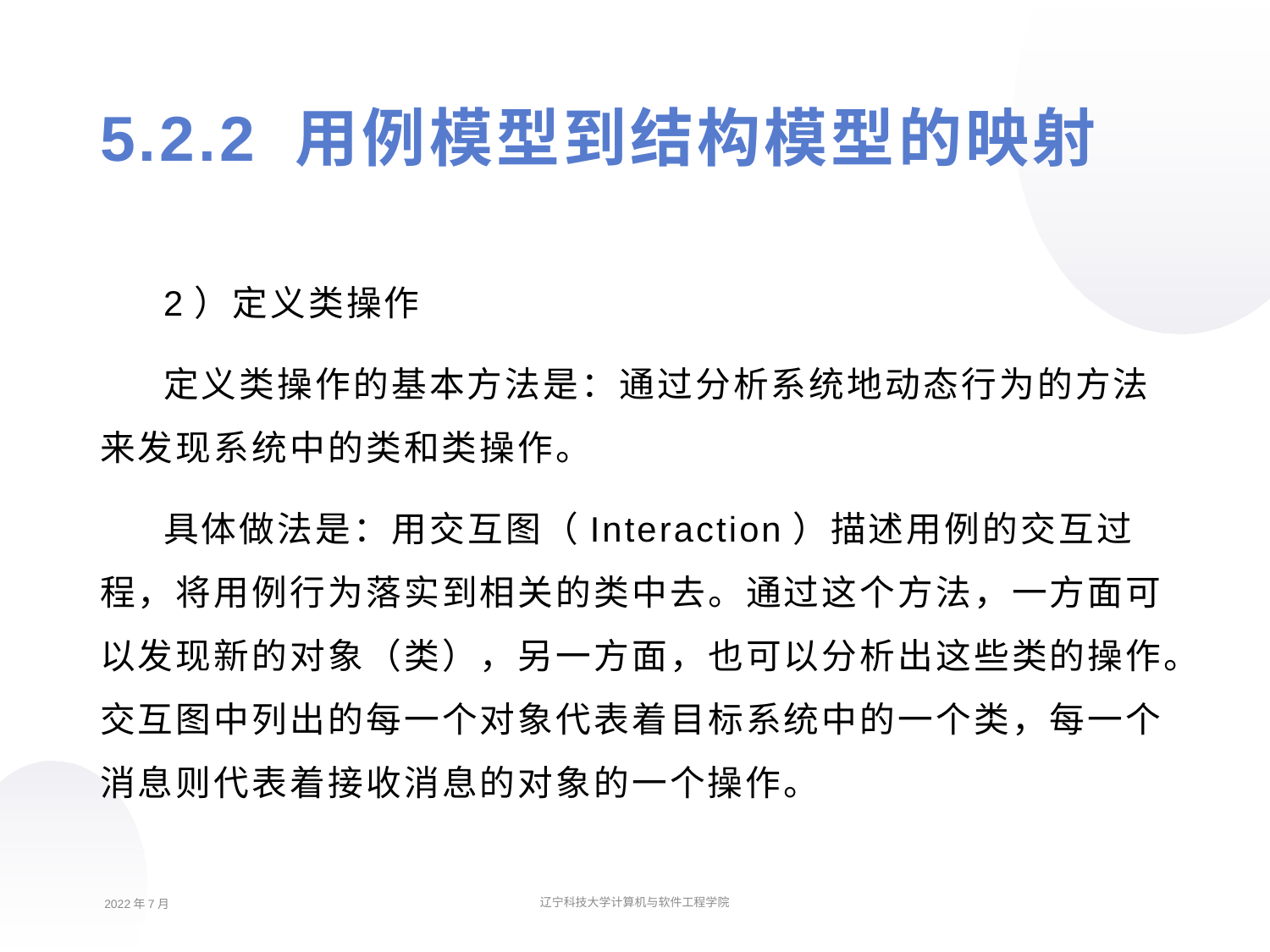

5.2.2 用例模型到结构模型的映射
2）定义类操作
定义类操作的基本方法是：通过分析系统地动态行为的方法来发现系统中的类和类操作。
具体做法是：用交互图（Interaction）描述用例的交互过程，将用例行为落实到相关的类中去。通过这个方法，一方面可以发现新的对象（类），另一方面，也可以分析出这些类的操作。交互图中列出的每一个对象代表着目标系统中的一个类，每一个消息则代表着接收消息的对象的一个操作。

2022年7月
辽宁科技大学计算机与软件工程学院
73